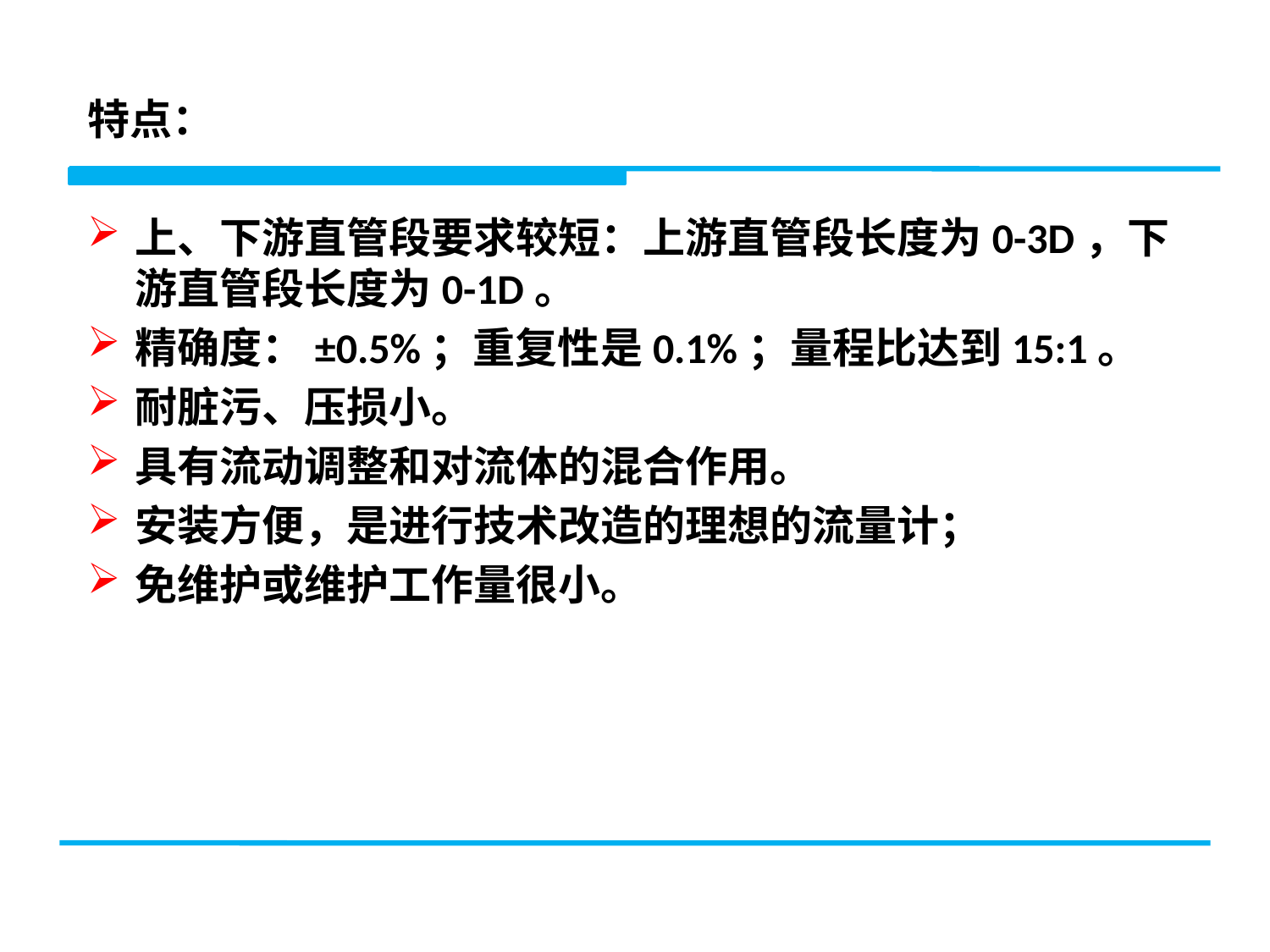

特点：

上、下游直管段要求较短：上游直管段长度为0-3D，下游直管段长度为0-1D。
精确度：±0.5%；重复性是0.1%；量程比达到15:1。
耐脏污、压损小。
具有流动调整和对流体的混合作用。
安装方便，是进行技术改造的理想的流量计；
免维护或维护工作量很小。